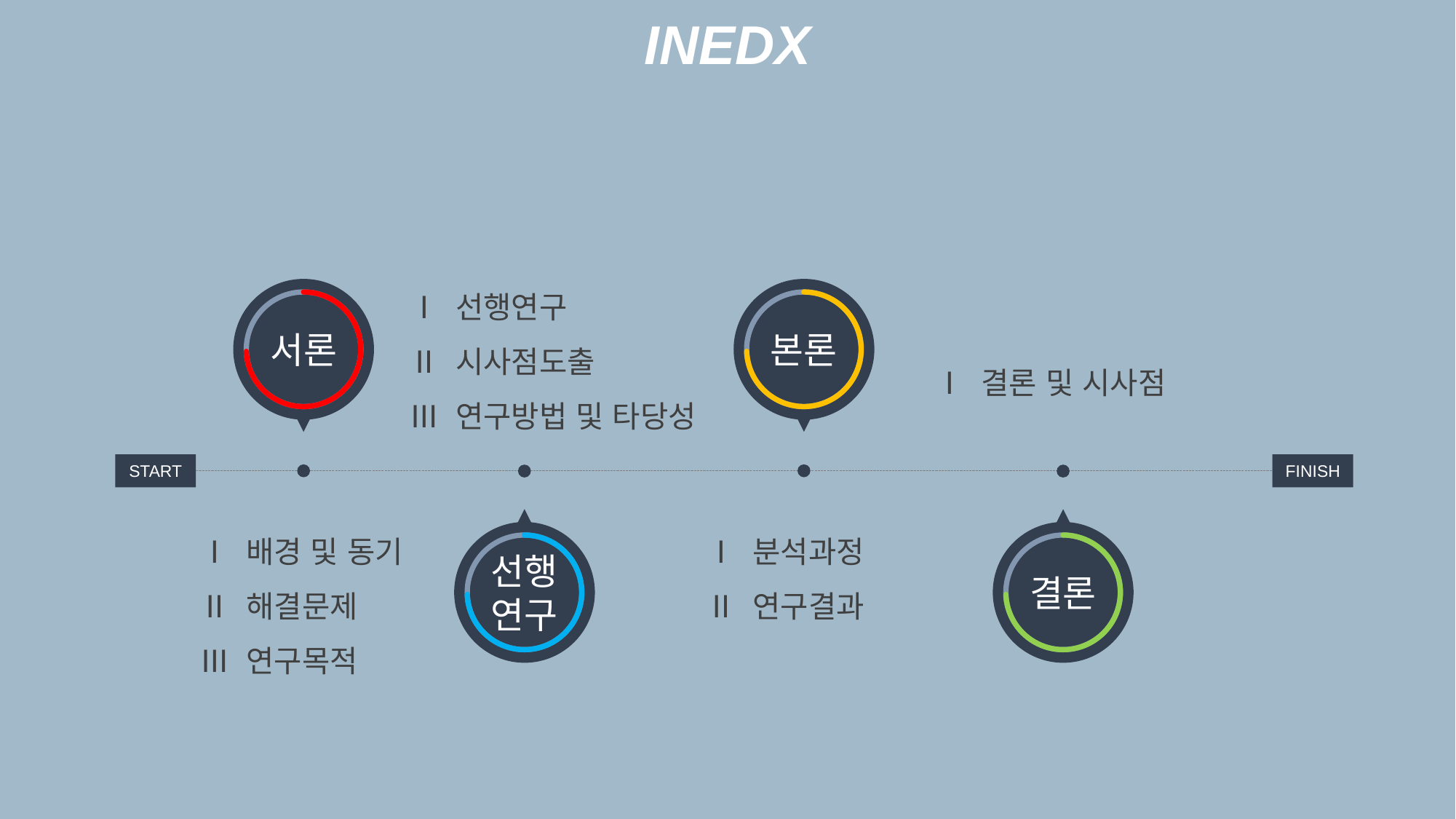

INEDX
Ⅰ 선행연구
Ⅱ 시사점도출
Ⅲ 연구방법 및 타당성
서론

본론

Ⅰ 결론 및 시사점
FINISH
START

선행
연구

결론

Ⅰ 배경 및 동기
Ⅱ 해결문제
Ⅲ 연구목적
Ⅰ 분석과정
Ⅱ 연구결과